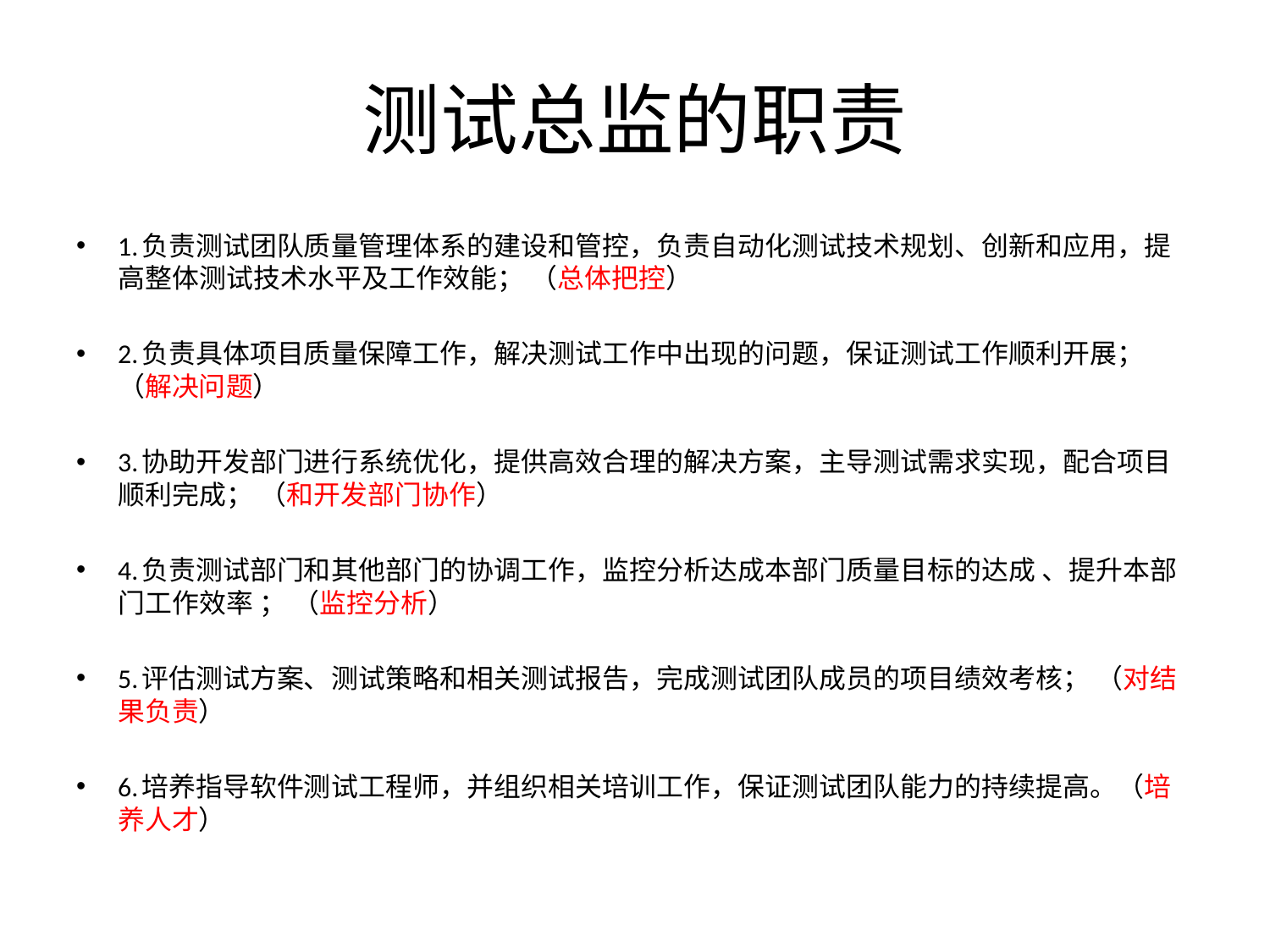

# 测试总监的职责
1.负责测试团队质量管理体系的建设和管控，负责自动化测试技术规划、创新和应用，提高整体测试技术水平及工作效能； （总体把控）

2.负责具体项目质量保障工作，解决测试工作中出现的问题，保证测试工作顺利开展；（解决问题）

3.协助开发部门进行系统优化，提供高效合理的解决方案，主导测试需求实现，配合项目顺利完成； （和开发部门协作）

4.负责测试部门和其他部门的协调工作，监控分析达成本部门质量目标的达成 、提升本部门工作效率 ； （监控分析）

5.评估测试方案、测试策略和相关测试报告，完成测试团队成员的项目绩效考核； （对结果负责）

6.培养指导软件测试工程师，并组织相关培训工作，保证测试团队能力的持续提高。（培养人才）